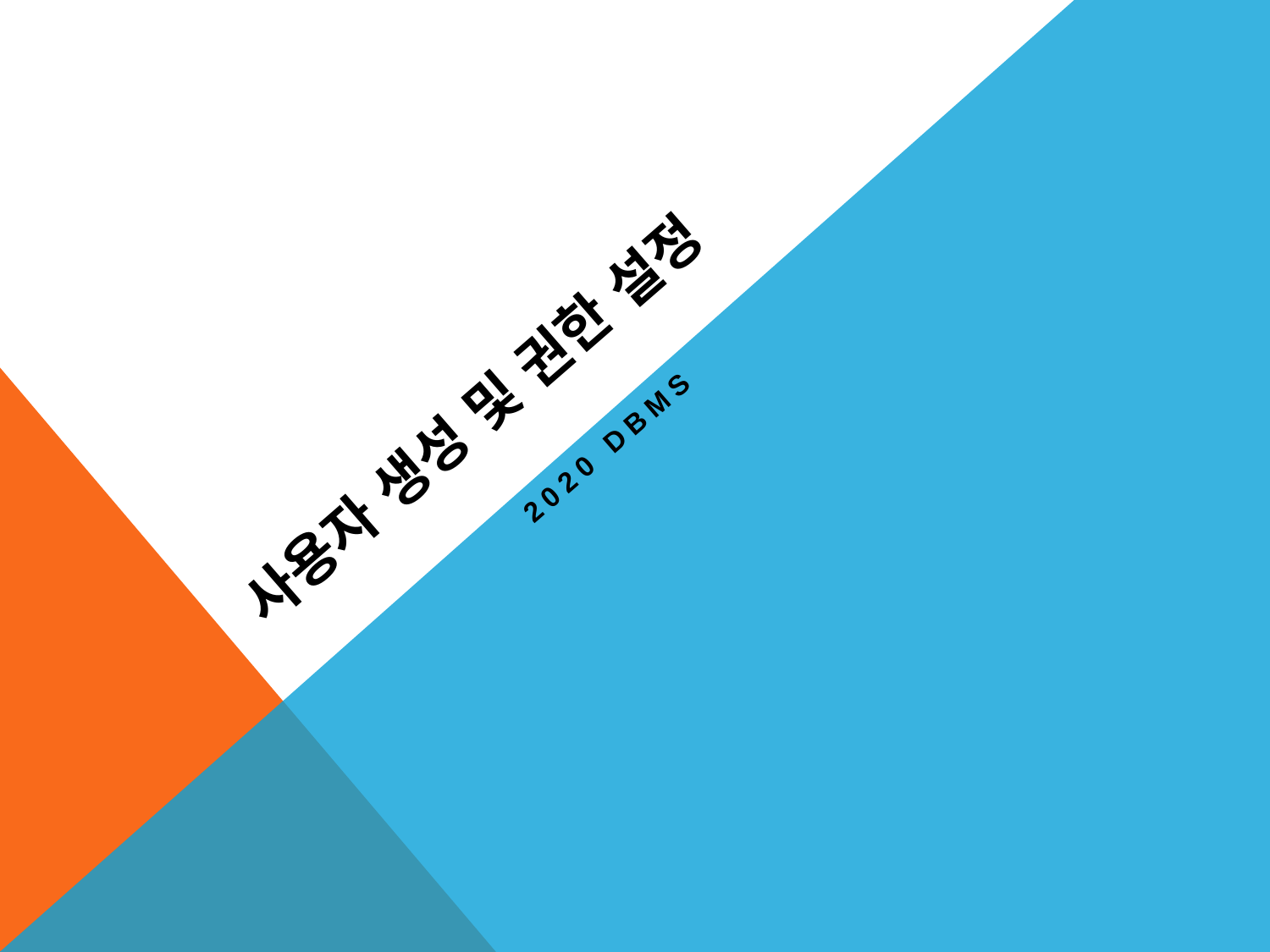

# 사용자 생성 및 권한 설정
2020 DBMS